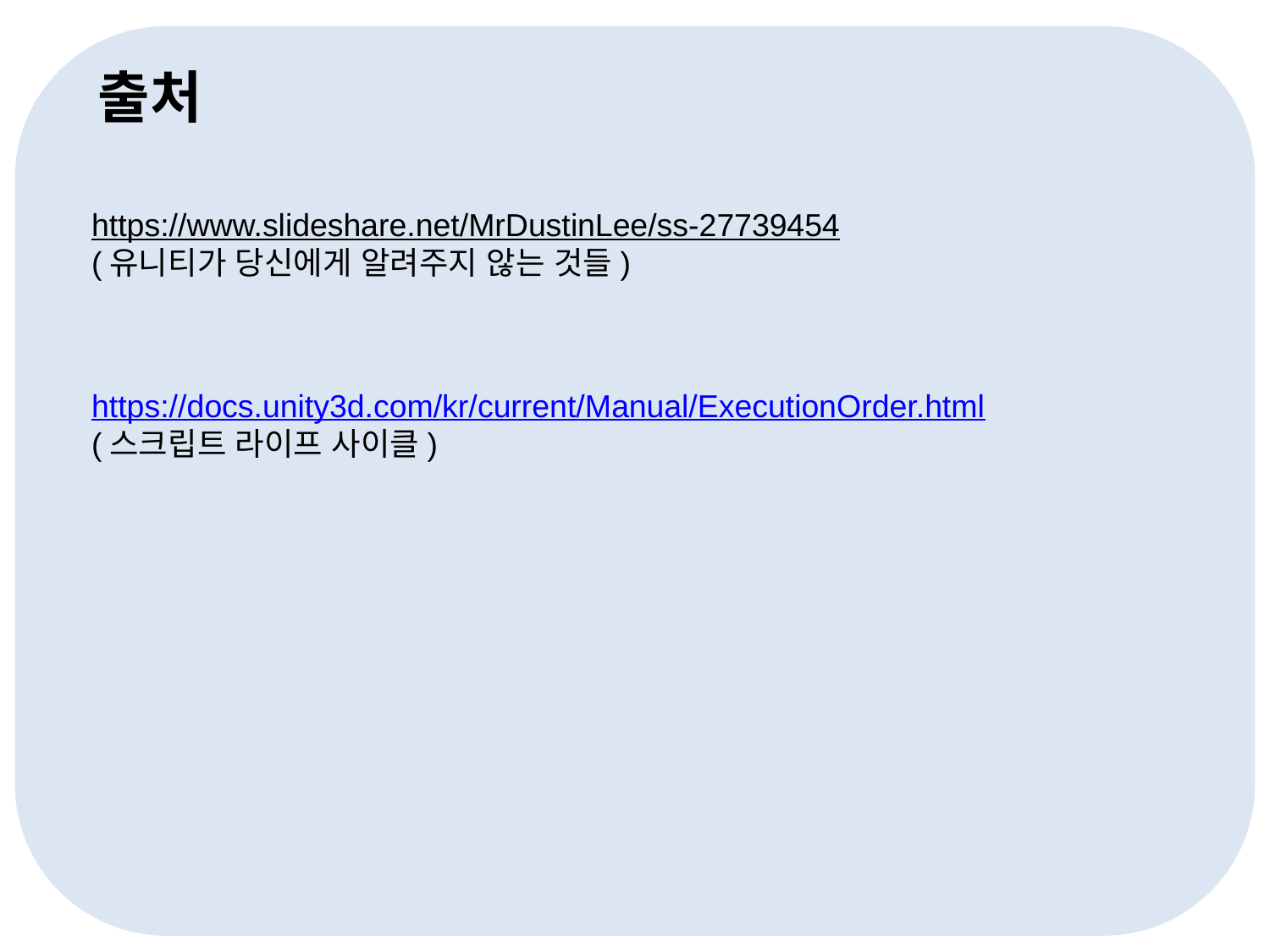

출처
https://www.slideshare.net/MrDustinLee/ss-27739454
(유니티가 당신에게 알려주지 않는 것들)
https://docs.unity3d.com/kr/current/Manual/ExecutionOrder.html
(스크립트 라이프 사이클)